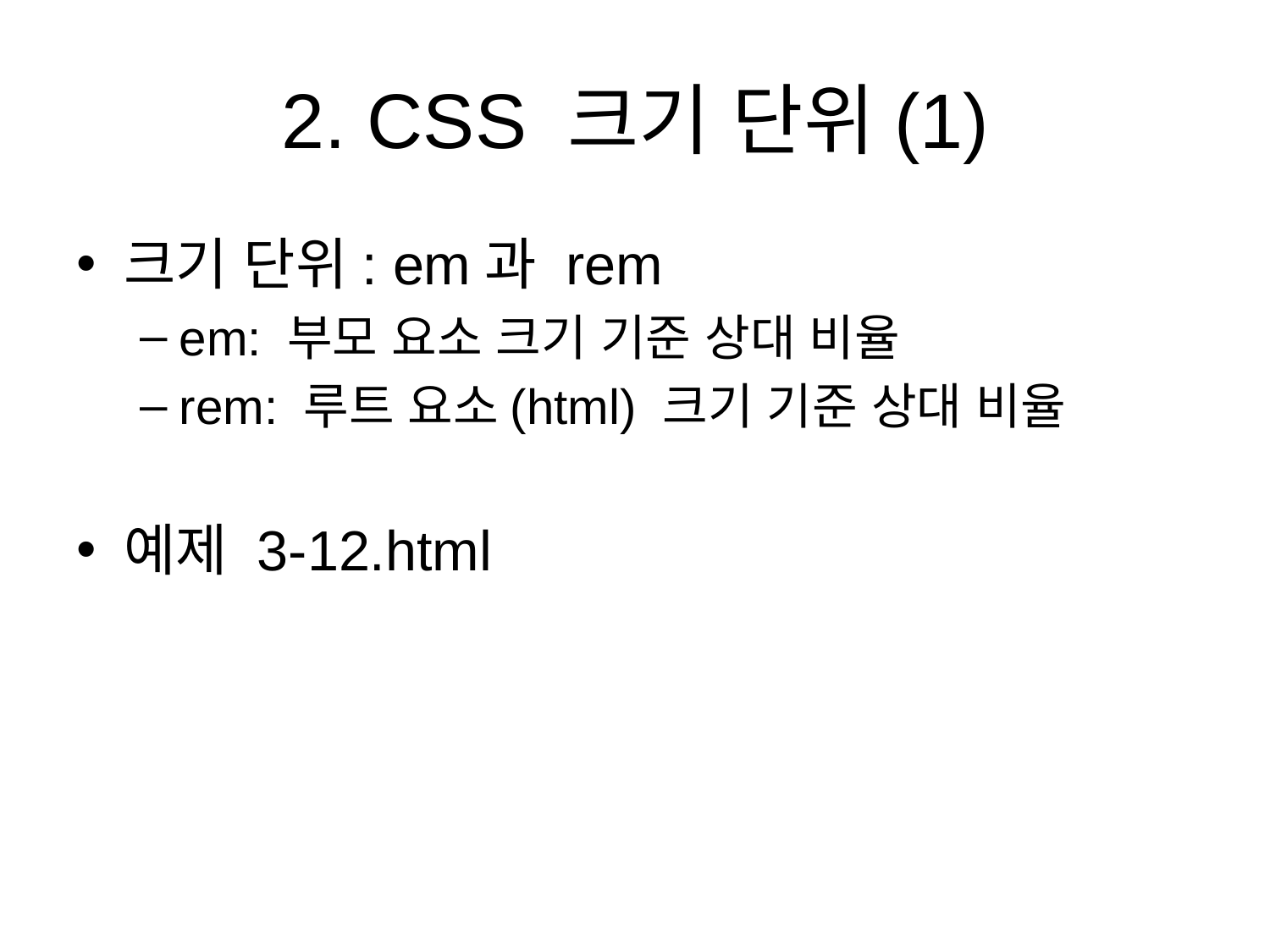

# 2. CSS 크기 단위(1)
크기 단위: em과 rem
em: 부모 요소 크기 기준 상대 비율
rem: 루트 요소(html) 크기 기준 상대 비율

예제 3-12.html